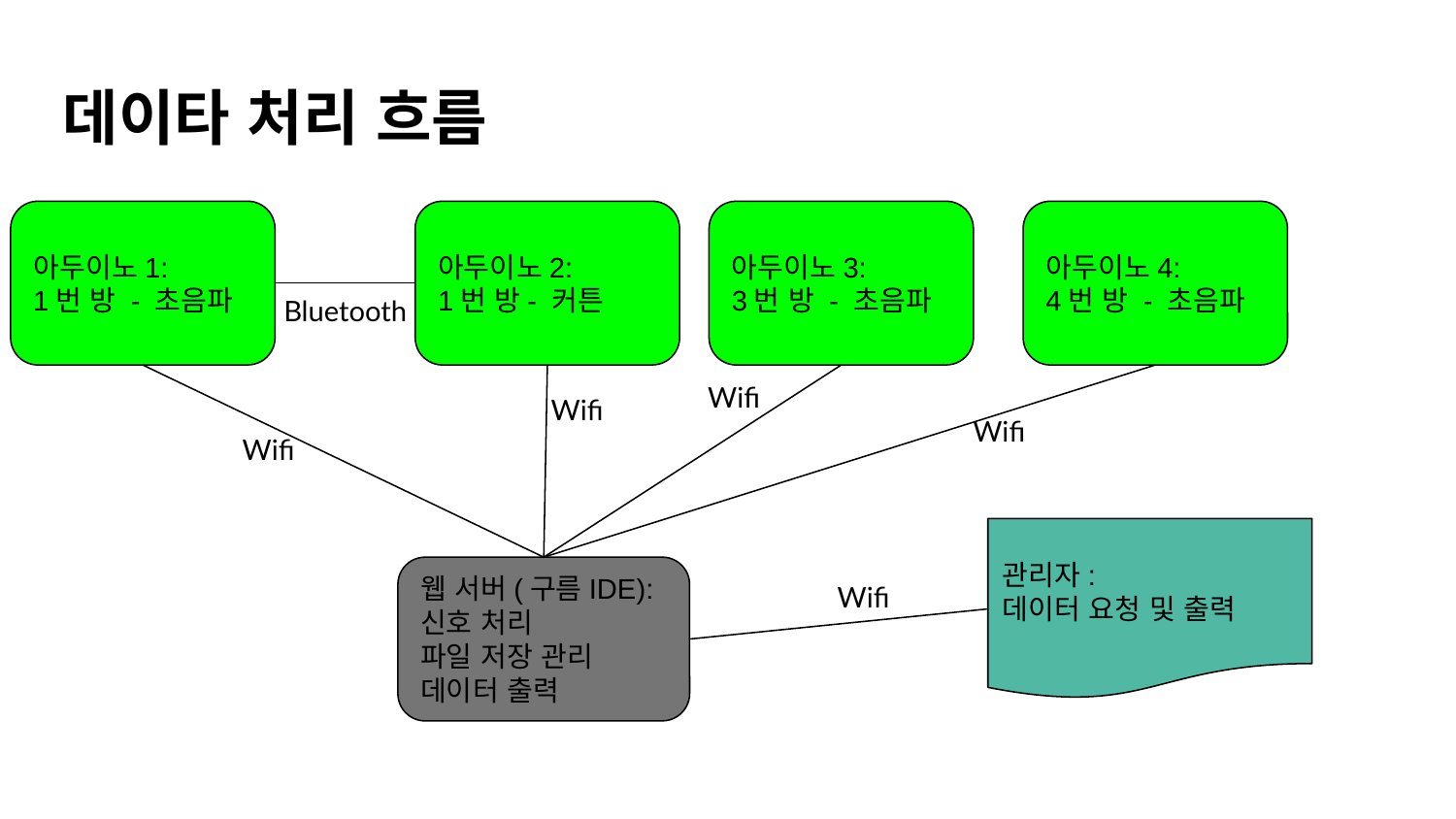

# 데이타 처리 흐름
아두이노1:
1번 방 - 초음파
아두이노2:
1번 방- 커튼
아두이노3:
3번 방 - 초음파
아두이노4:
4번 방 - 초음파
Bluetooth
Wifi
Wifi
Wifi
Wifi
관리자:
데이터 요청 및 출력
웹 서버(구름IDE):
신호 처리
파일 저장 관리
데이터 출력
Wifi